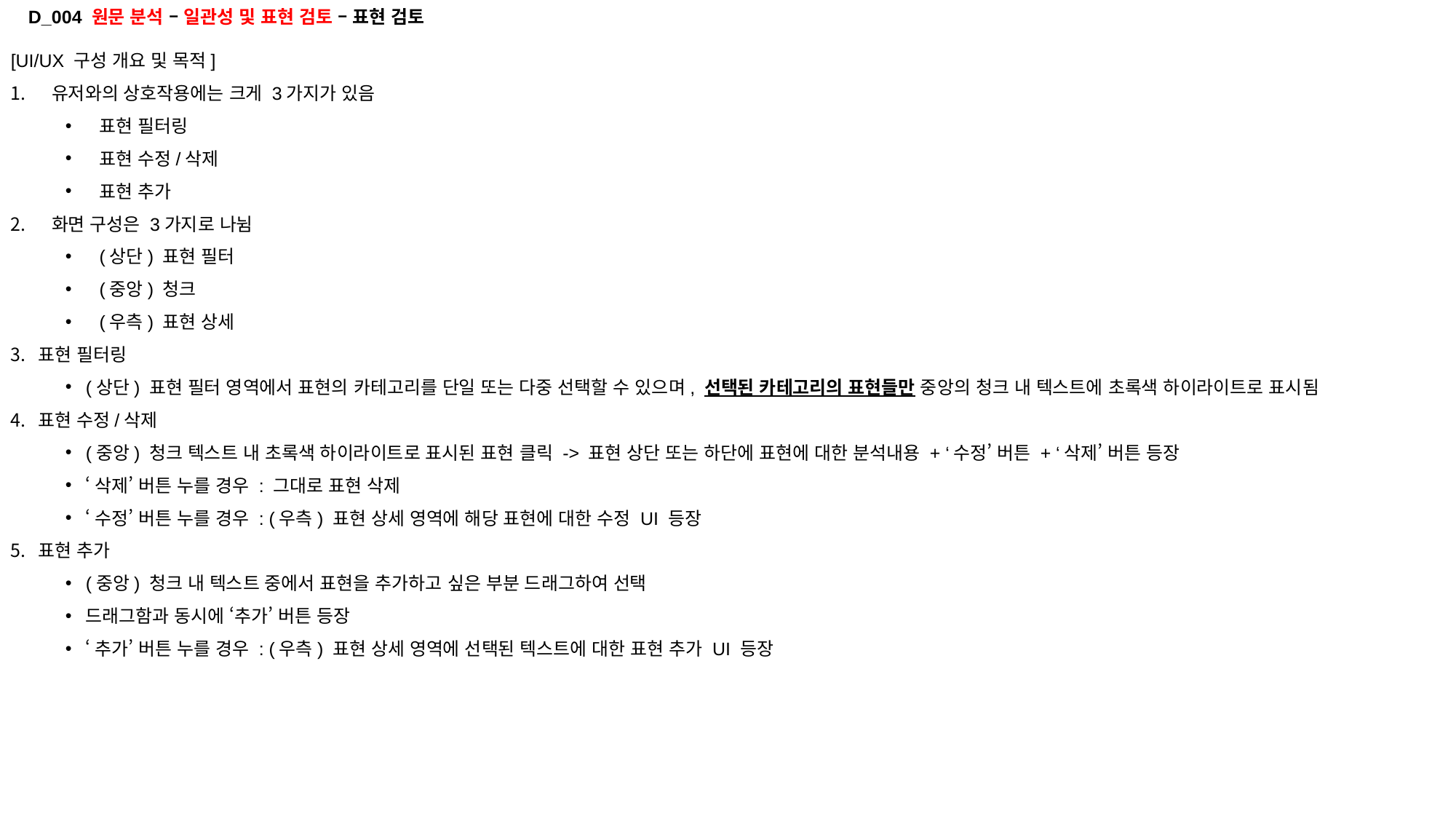

D_004 원문 분석 – 일관성 및 표현 검토 – 표현 검토
[UI/UX 구성 개요 및 목적]
유저와의 상호작용에는 크게 3가지가 있음
표현 필터링
표현 수정/삭제
표현 추가
화면 구성은 3가지로 나뉨
(상단) 표현 필터
(중앙) 청크
(우측) 표현 상세
표현 필터링
(상단) 표현 필터 영역에서 표현의 카테고리를 단일 또는 다중 선택할 수 있으며, 선택된 카테고리의 표현들만 중앙의 청크 내 텍스트에 초록색 하이라이트로 표시됨
표현 수정/삭제
(중앙) 청크 텍스트 내 초록색 하이라이트로 표시된 표현 클릭 -> 표현 상단 또는 하단에 표현에 대한 분석내용 + ‘수정’ 버튼 + ‘삭제’ 버튼 등장
‘삭제’ 버튼 누를 경우 : 그대로 표현 삭제
‘수정’ 버튼 누를 경우 : (우측) 표현 상세 영역에 해당 표현에 대한 수정 UI 등장
표현 추가
(중앙) 청크 내 텍스트 중에서 표현을 추가하고 싶은 부분 드래그하여 선택
드래그함과 동시에 ‘추가’ 버튼 등장
‘추가’ 버튼 누를 경우 : (우측) 표현 상세 영역에 선택된 텍스트에 대한 표현 추가 UI 등장